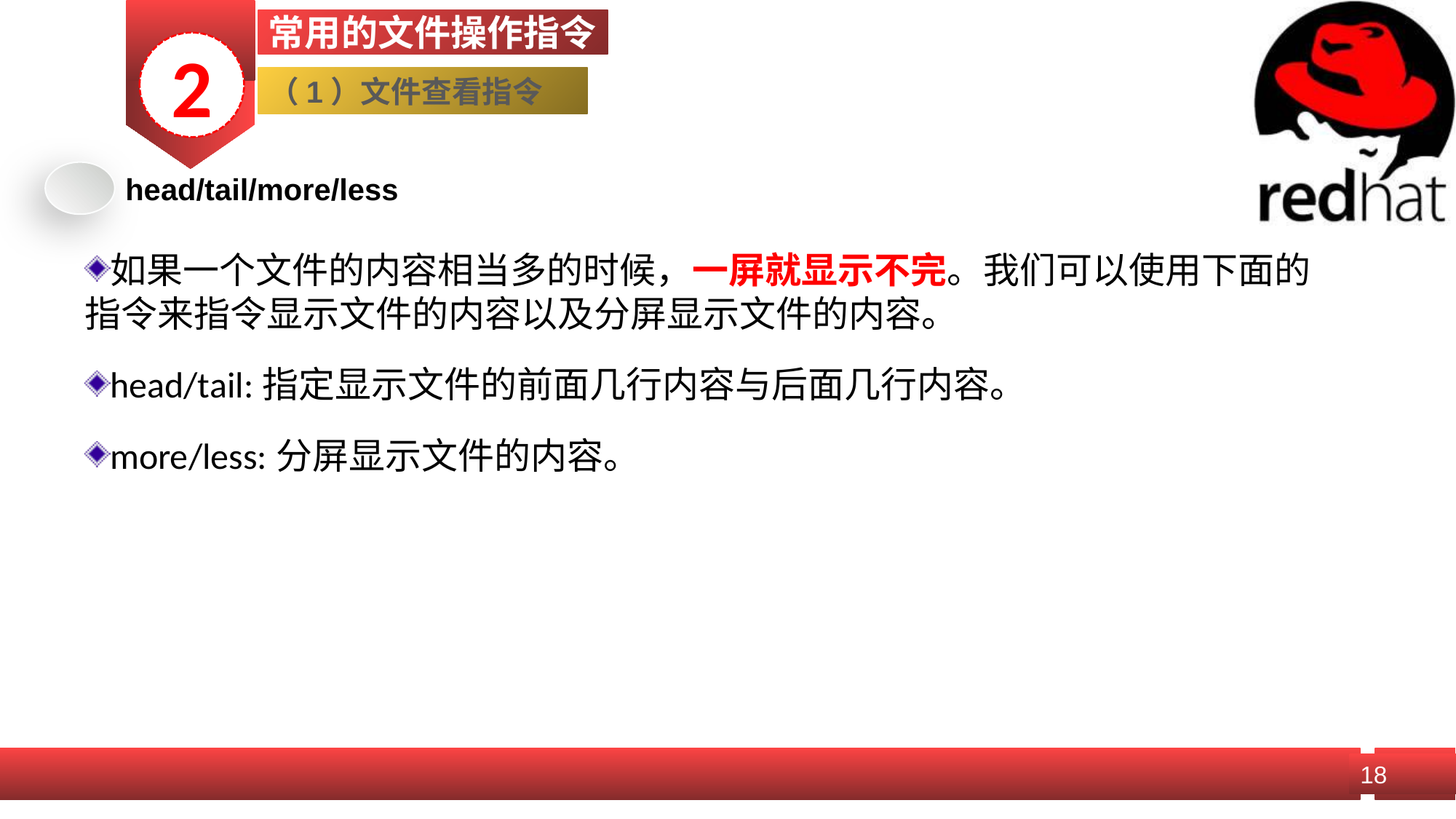

常用的文件操作指令
2
（1）文件查看指令

head/tail/more/less
如果一个文件的内容相当多的时候，一屏就显示不完。我们可以使用下面的指令来指令显示文件的内容以及分屏显示文件的内容。
head/tail:指定显示文件的前面几行内容与后面几行内容。
more/less:分屏显示文件的内容。